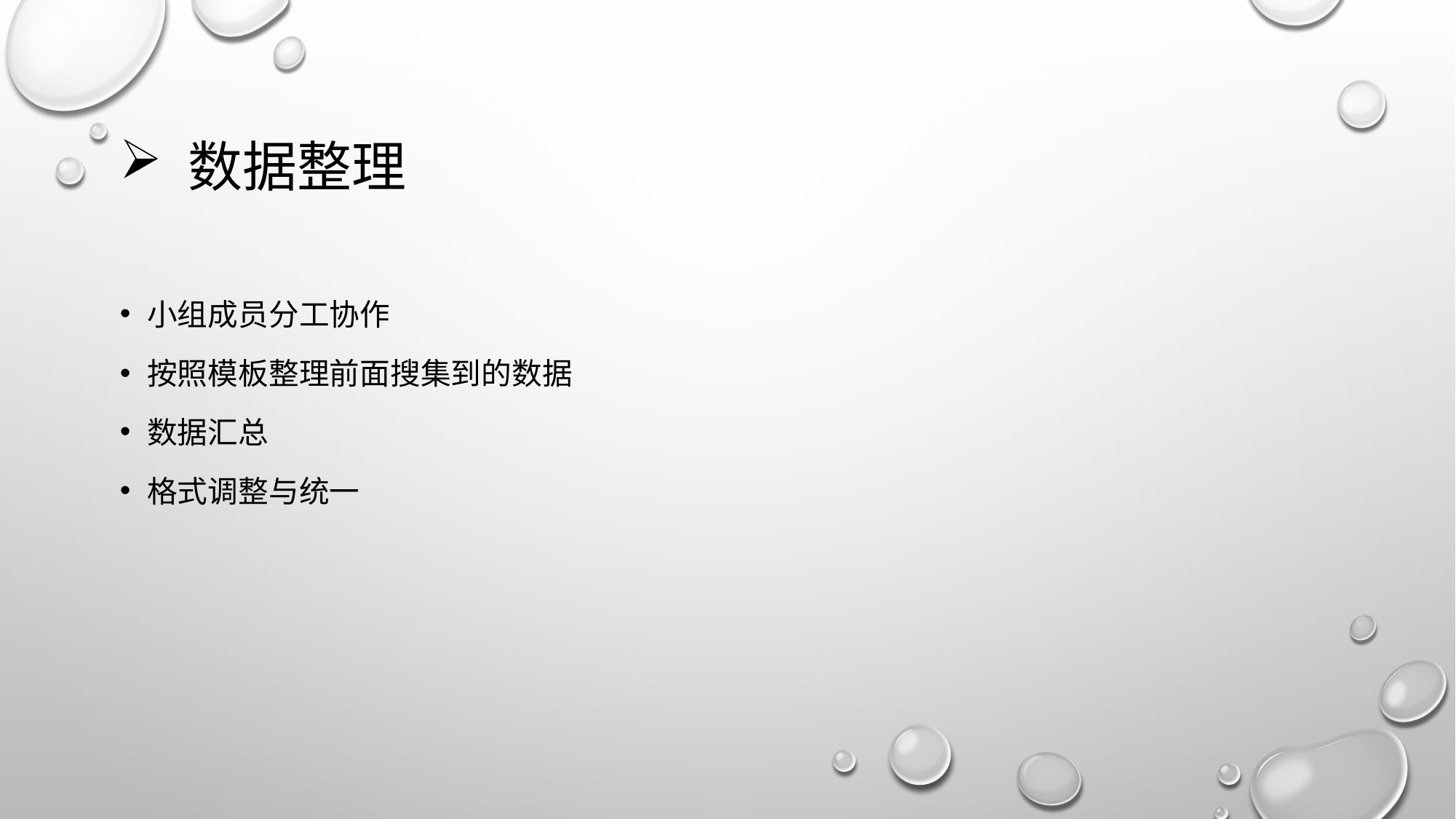

# 数据整理
小组成员分工协作
按照模板整理前面搜集到的数据
数据汇总
格式调整与统一